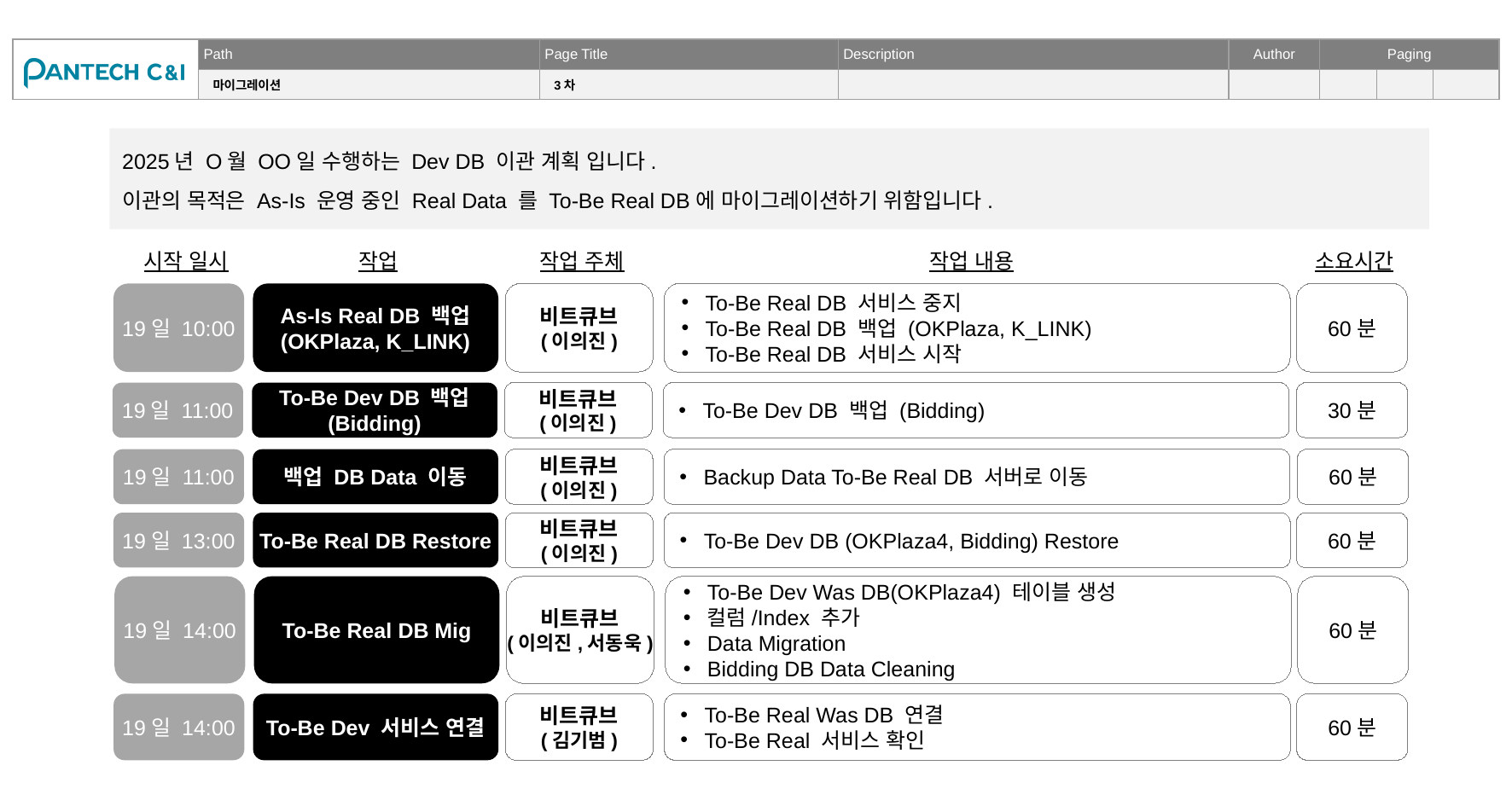

3차
마이그레이션
2025년 O월 OO일 수행하는 Dev DB 이관 계획 입니다.
이관의 목적은 As-Is 운영 중인 Real Data 를 To-Be Real DB에 마이그레이션하기 위함입니다.
시작 일시
작업
작업 주체
작업 내용
소요시간
As-Is Real DB 백업
(OKPlaza, K_LINK)
60분
19일 10:00
비트큐브
(이의진)
To-Be Real DB 서비스 중지
To-Be Real DB 백업 (OKPlaza, K_LINK)
To-Be Real DB 서비스 시작
To-Be Dev DB 백업
(Bidding)
30분
19일 11:00
비트큐브
(이의진)
To-Be Dev DB 백업 (Bidding)
백업 DB Data 이동
60분
19일 11:00
비트큐브
(이의진)
Backup Data To-Be Real DB 서버로 이동
To-Be Real DB Restore
60분
19일 13:00
비트큐브
(이의진)
To-Be Dev DB (OKPlaza4, Bidding) Restore
To-Be Real DB Mig
60분
19일 14:00
비트큐브
(이의진,서동욱)
To-Be Dev Was DB(OKPlaza4) 테이블 생성
컬럼/Index 추가
Data Migration
Bidding DB Data Cleaning
To-Be Dev 서비스 연결
60분
19일 14:00
비트큐브
(김기범)
To-Be Real Was DB 연결
To-Be Real 서비스 확인